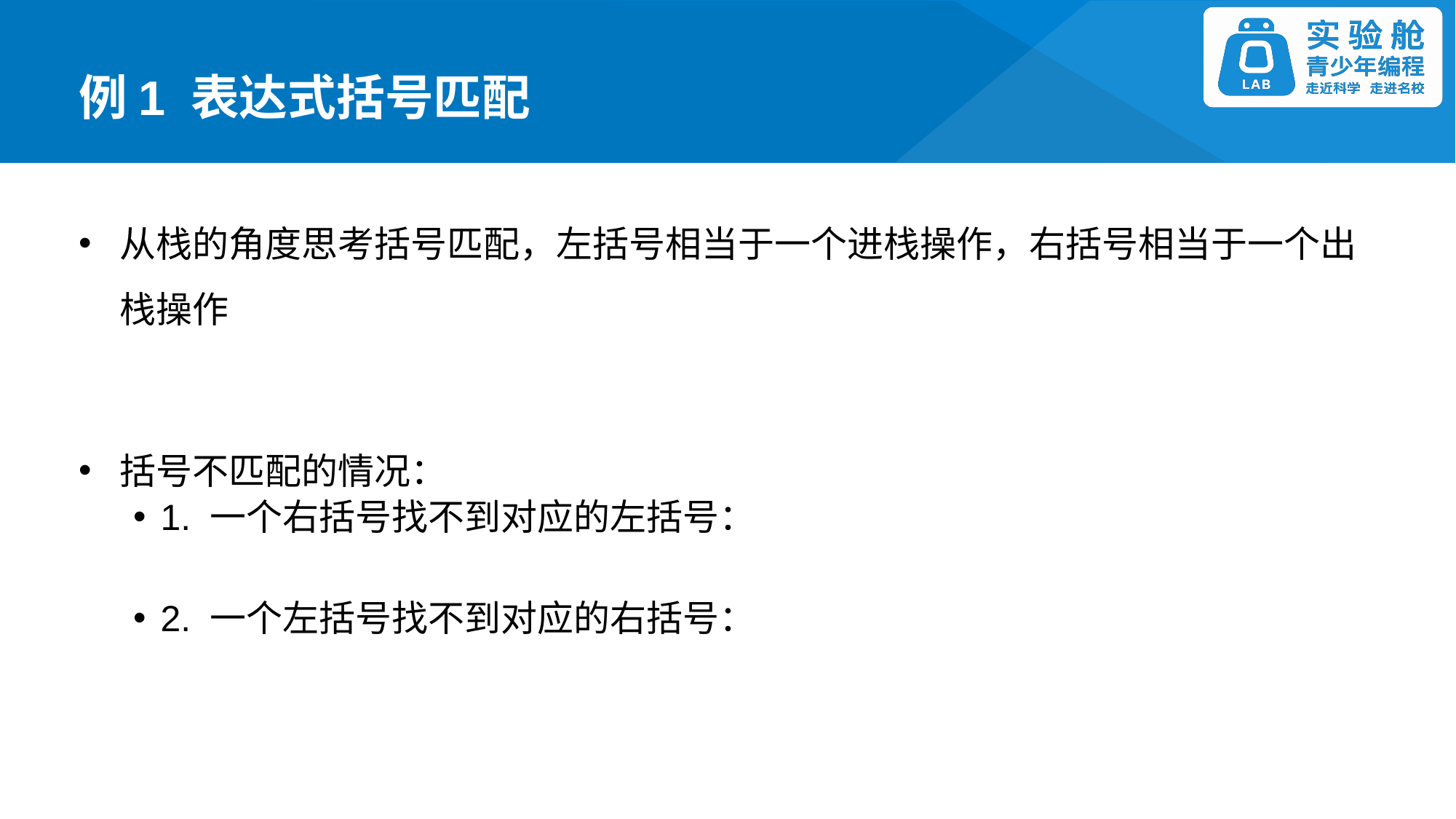

例1 表达式括号匹配
从栈的角度思考括号匹配，左括号相当于一个进栈操作，右括号相当于一个出栈操作

括号不匹配的情况：
1. 一个右括号找不到对应的左括号：

2. 一个左括号找不到对应的右括号：